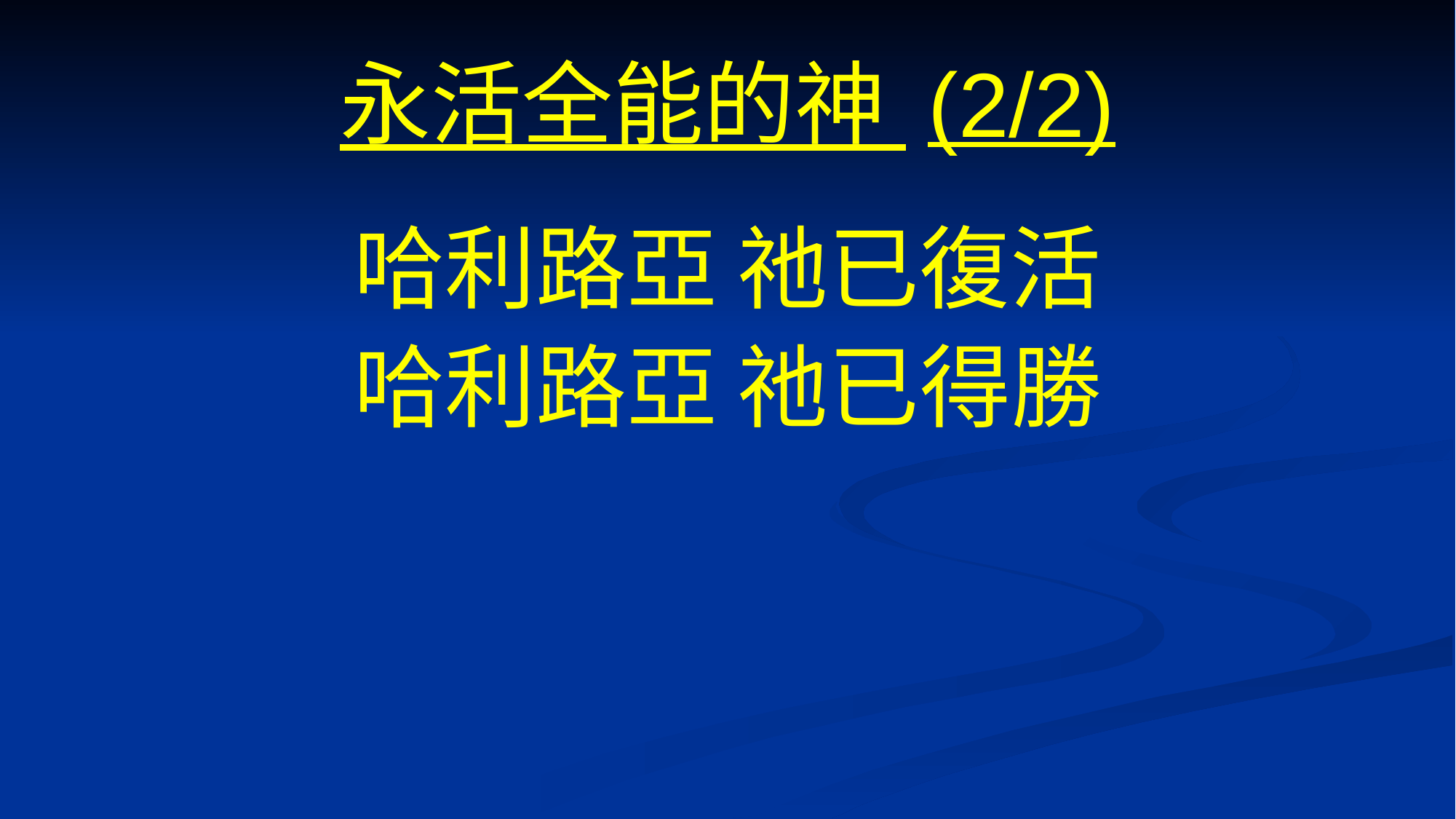

# 永活全能的神 (2/2)
哈利路亞 祂已復活
哈利路亞 祂已得勝